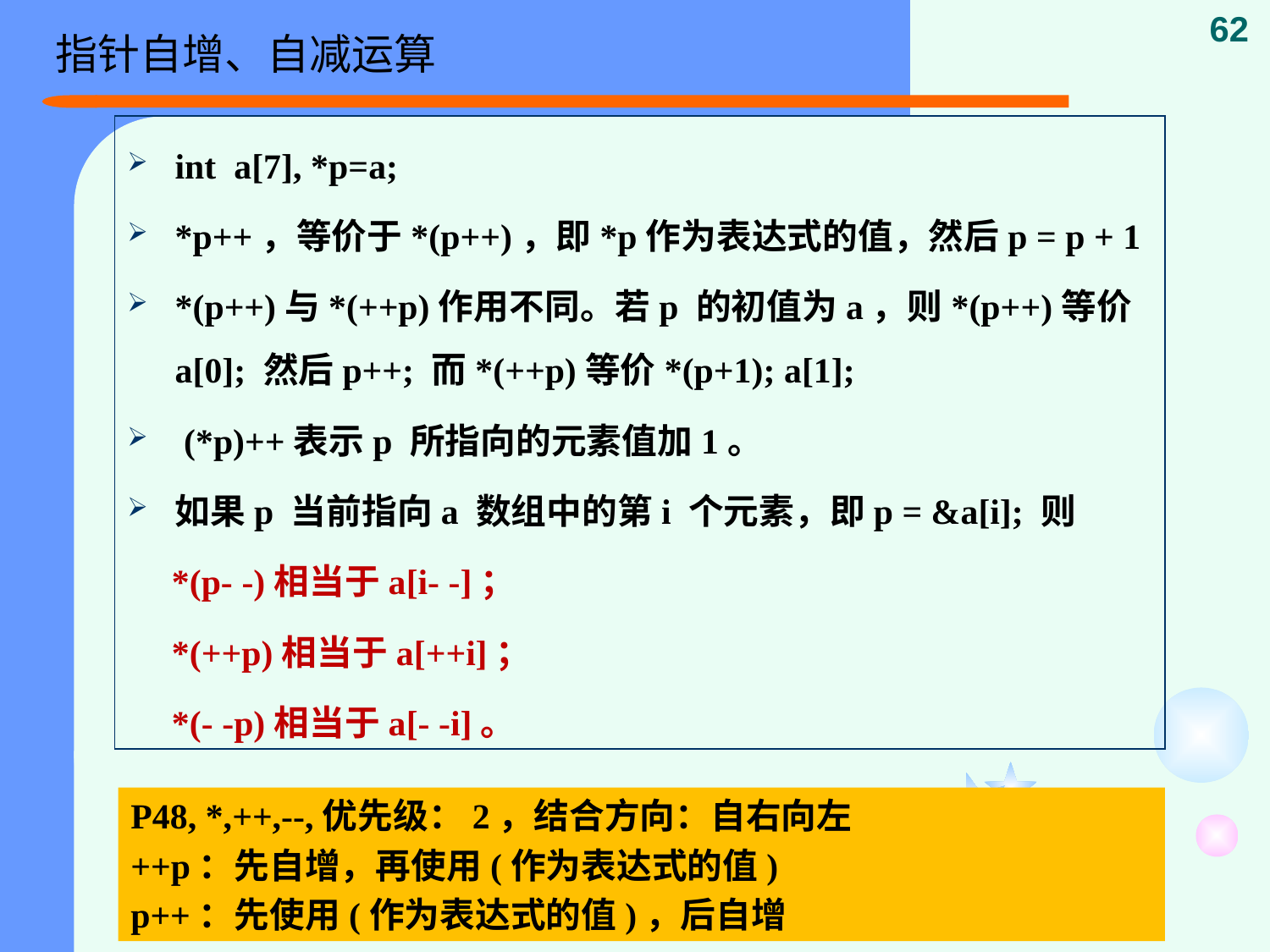

指针自增、自减运算
62
int  a[7], *p=a;
*p++，等价于*(p++)，即*p作为表达式的值，然后p = p + 1
*(p++)与*(++p)作用不同。若p 的初值为a，则*(p++)等价a[0]; 然后p++; 而*(++p)等价*(p+1); a[1];
 (*p)++表示p 所指向的元素值加1。
如果p 当前指向a 数组中的第i 个元素，即p = &a[i]; 则
     *(p- -)相当于a[i- -]；
     *(++p)相当于a[++i]；
     *(- -p)相当于a[- -i]。
P48, *,++,--,优先级：2，结合方向：自右向左
++p：先自增，再使用(作为表达式的值)
p++：先使用(作为表达式的值)，后自增